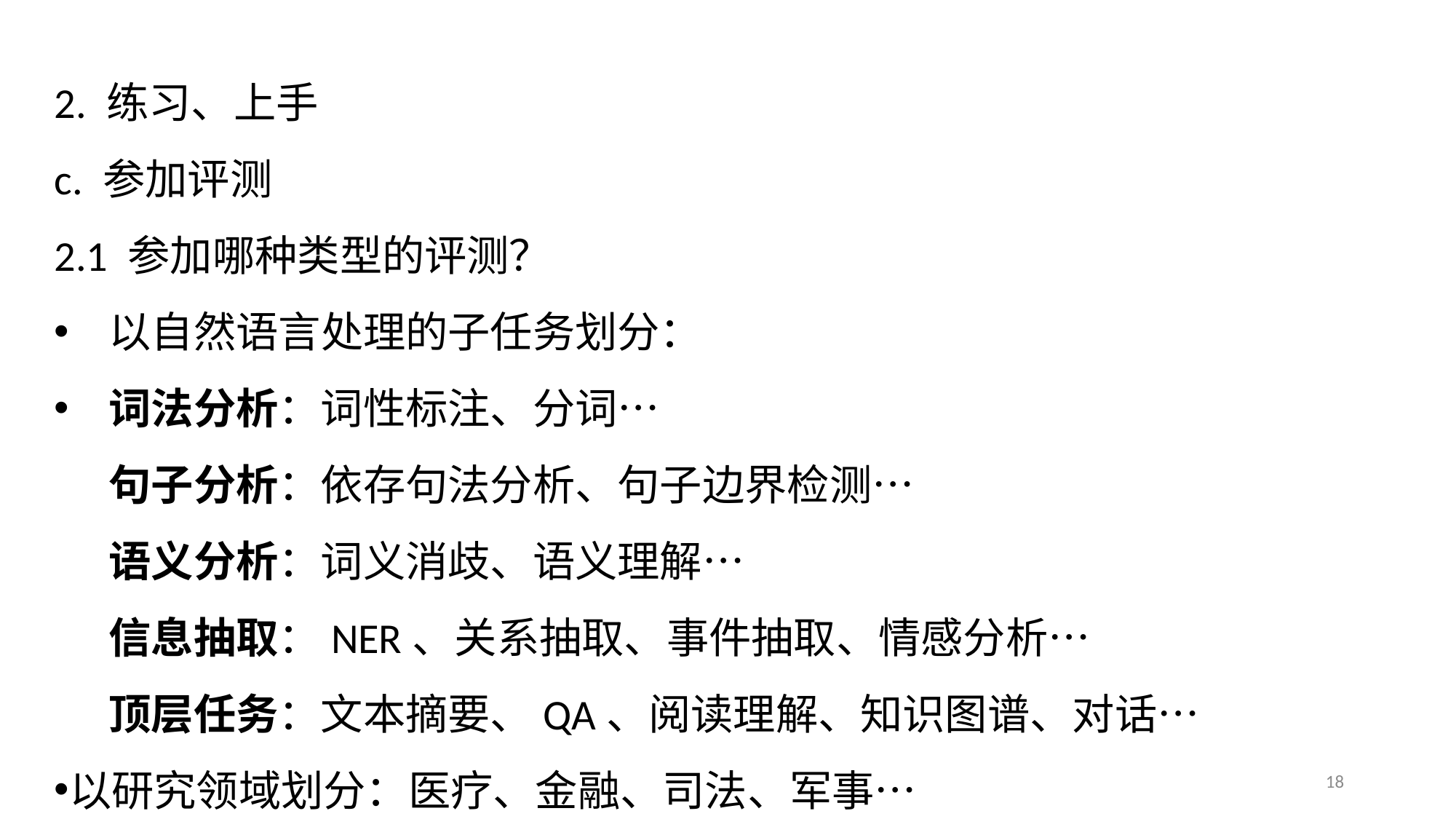

2. 练习、上手
c. 参加评测
2.1 参加哪种类型的评测？
以自然语言处理的子任务划分：
词法分析：词性标注、分词…
句子分析：依存句法分析、句子边界检测…
语义分析：词义消歧、语义理解…
信息抽取：NER、关系抽取、事件抽取、情感分析…
顶层任务：文本摘要、QA、阅读理解、知识图谱、对话…
以研究领域划分：医疗、金融、司法、军事…

18